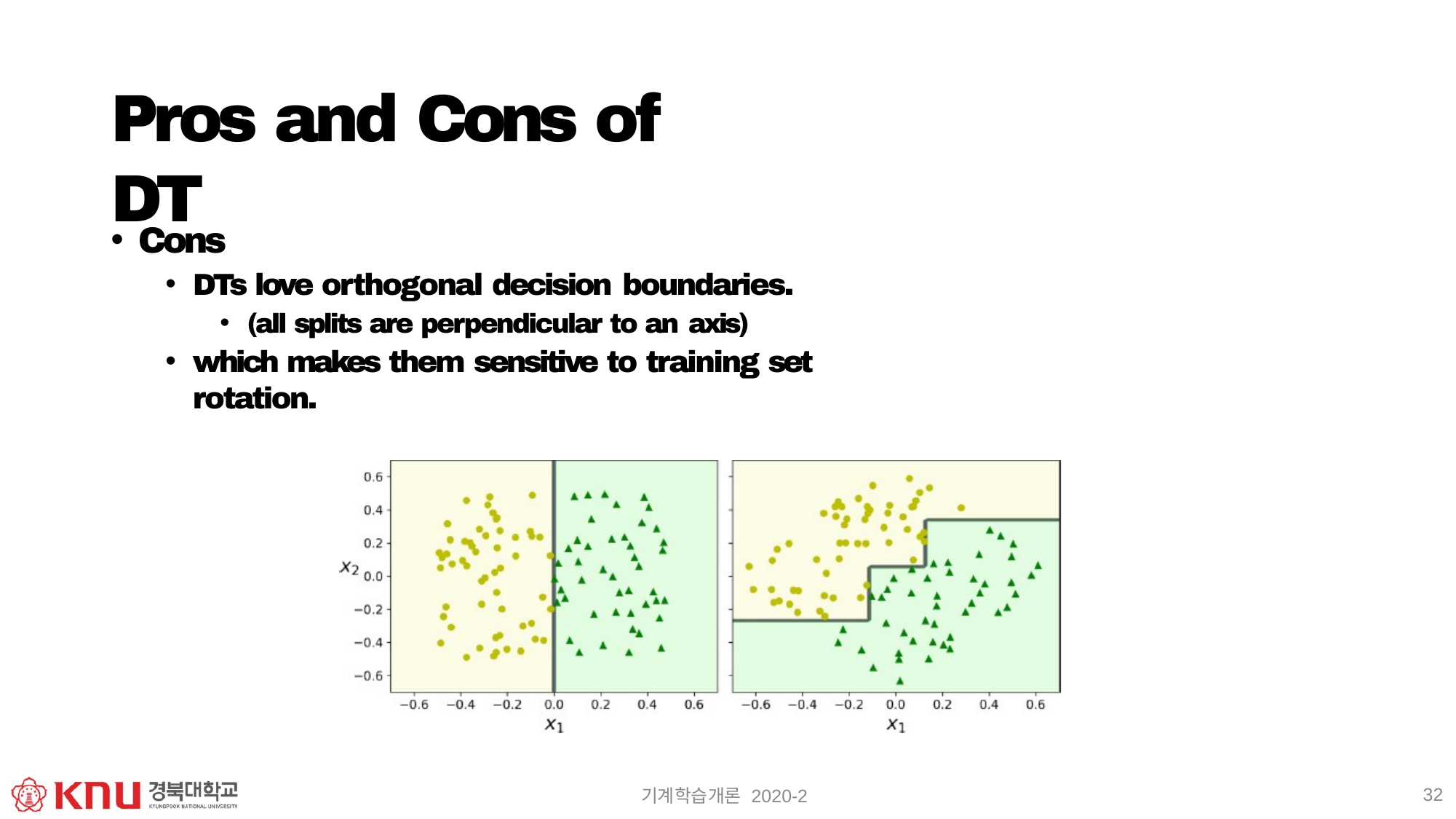

# Pros and Cons of DT
Cons
DTs love orthogonal decision boundaries.
(all splits are perpendicular to an axis)
which makes them sensitive to training set rotation.

32
기계학습개론 2020-2